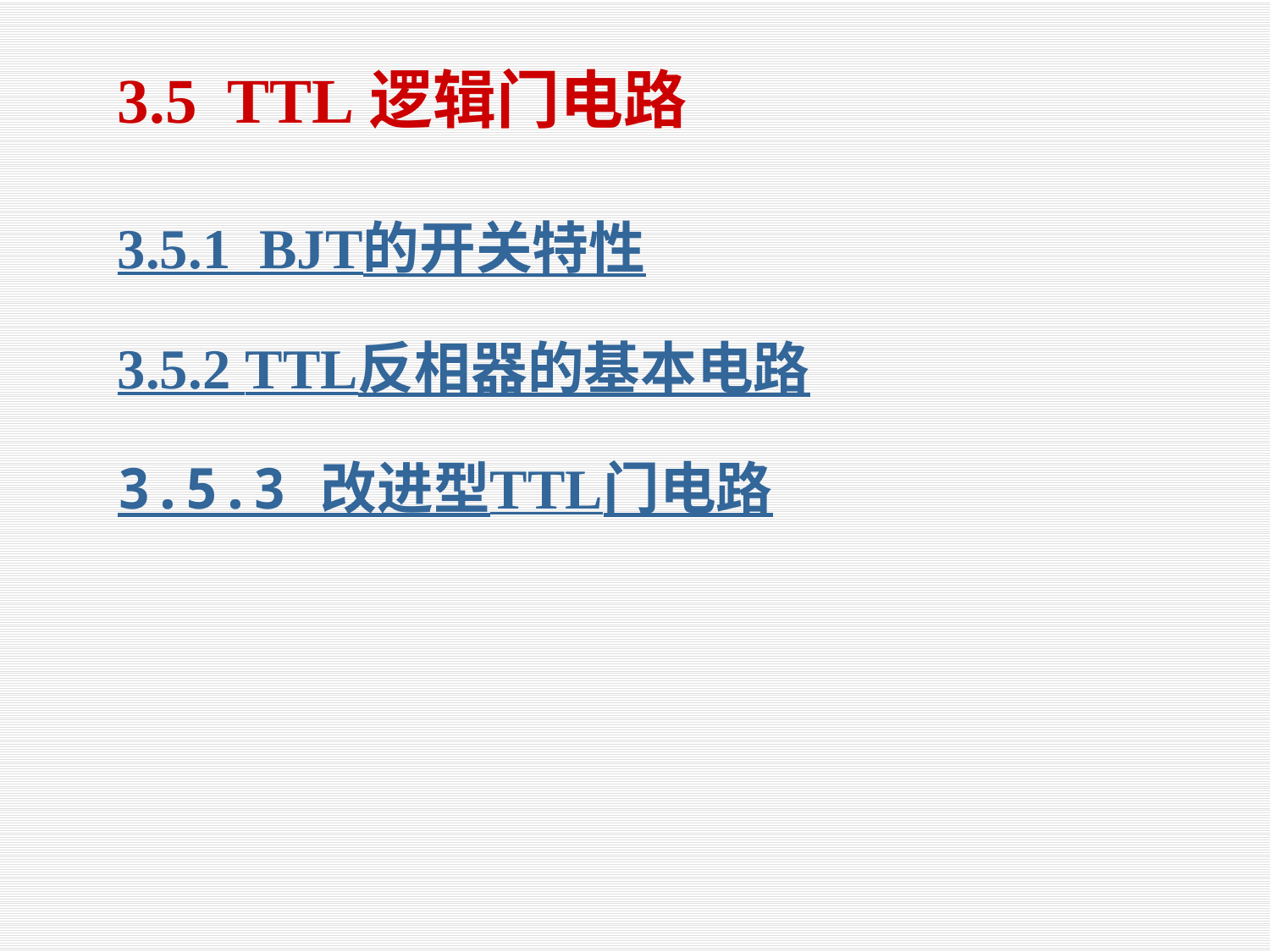

3.5  TTL逻辑门电路
3.5.1  BJT的开关特性

3.5.2 TTL反相器的基本电路
3.5.3 改进型TTL门电路